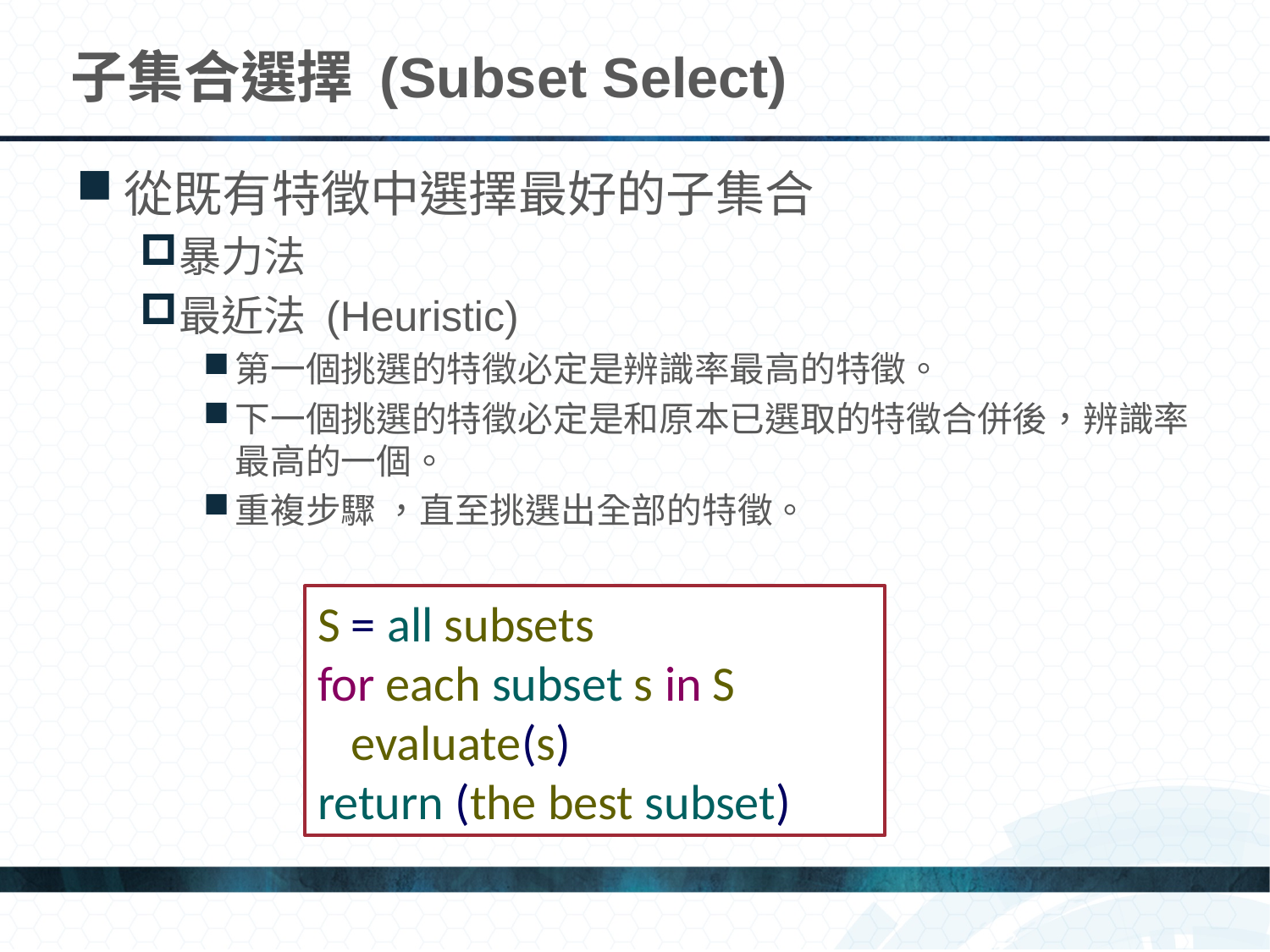

# 子集合選擇 (Subset Select)
從既有特徵中選擇最好的子集合
暴力法
最近法 (Heuristic)
第一個挑選的特徵必定是辨識率最高的特徵。
下一個挑選的特徵必定是和原本已選取的特徵合併後，辨識率最高的一個。
重複步驟 ，直至挑選出全部的特徵。

S = all subsets
for each subset s in S
   evaluate(s)
return (the best subset)